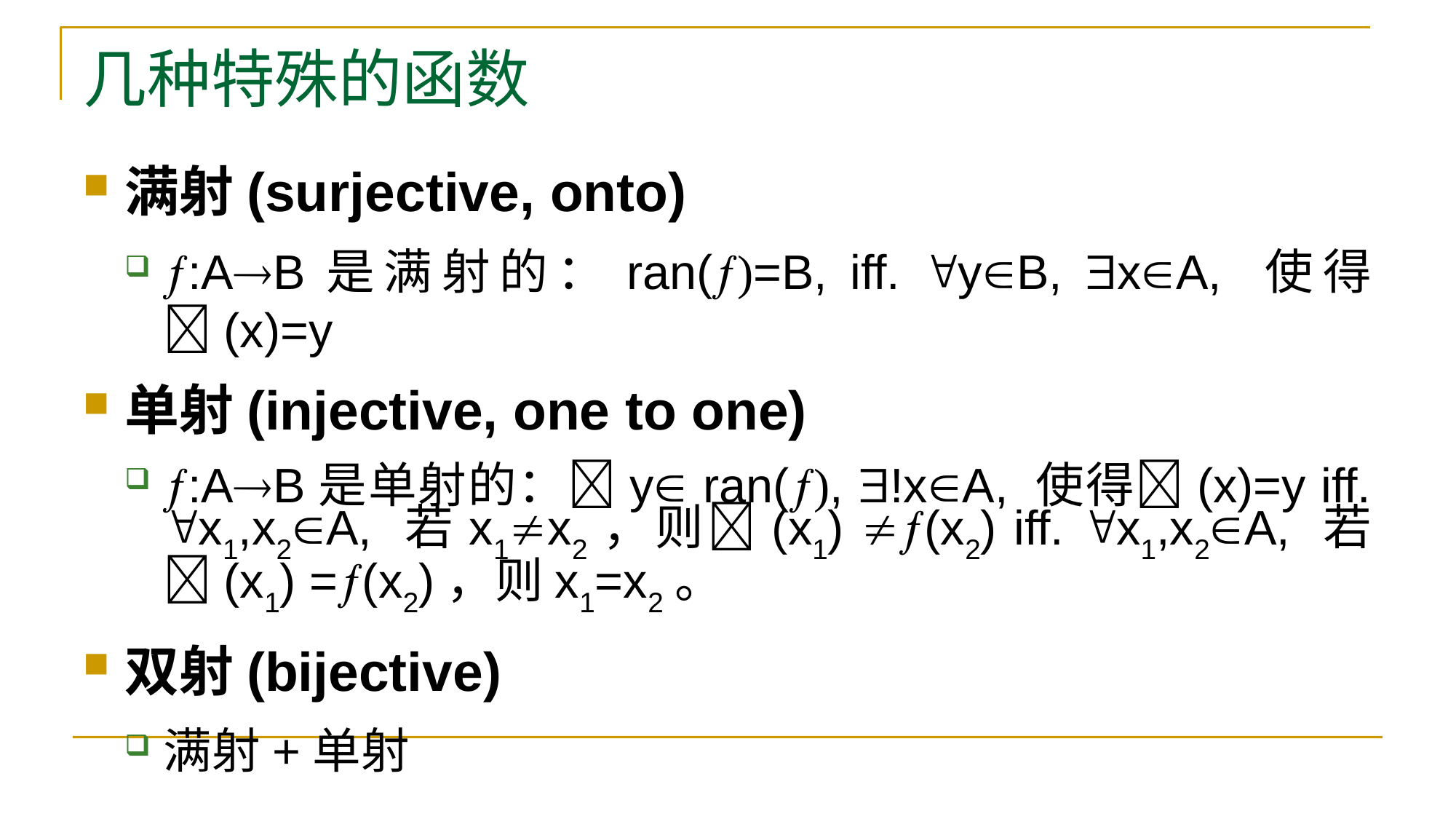

# 几种特殊的函数
满射(surjective, onto)
ƒ:A→B是满射的：ran(ƒ)=B, iff. ∀y∈B, ∃x∈A, 使得ƒ(x)=y
单射(injective, one to one)
ƒ:A→B是单射的：∀y∈ ran(ƒ), ∃!x∈A, 使得ƒ(x)=y iff. ∀x1,x2∈A, 若x1≠x2，则ƒ(x1) ≠ƒ(x2) iff. ∀x1,x2∈A, 若ƒ(x1) =ƒ(x2)，则x1=x2。
双射(bijective)
满射+单射